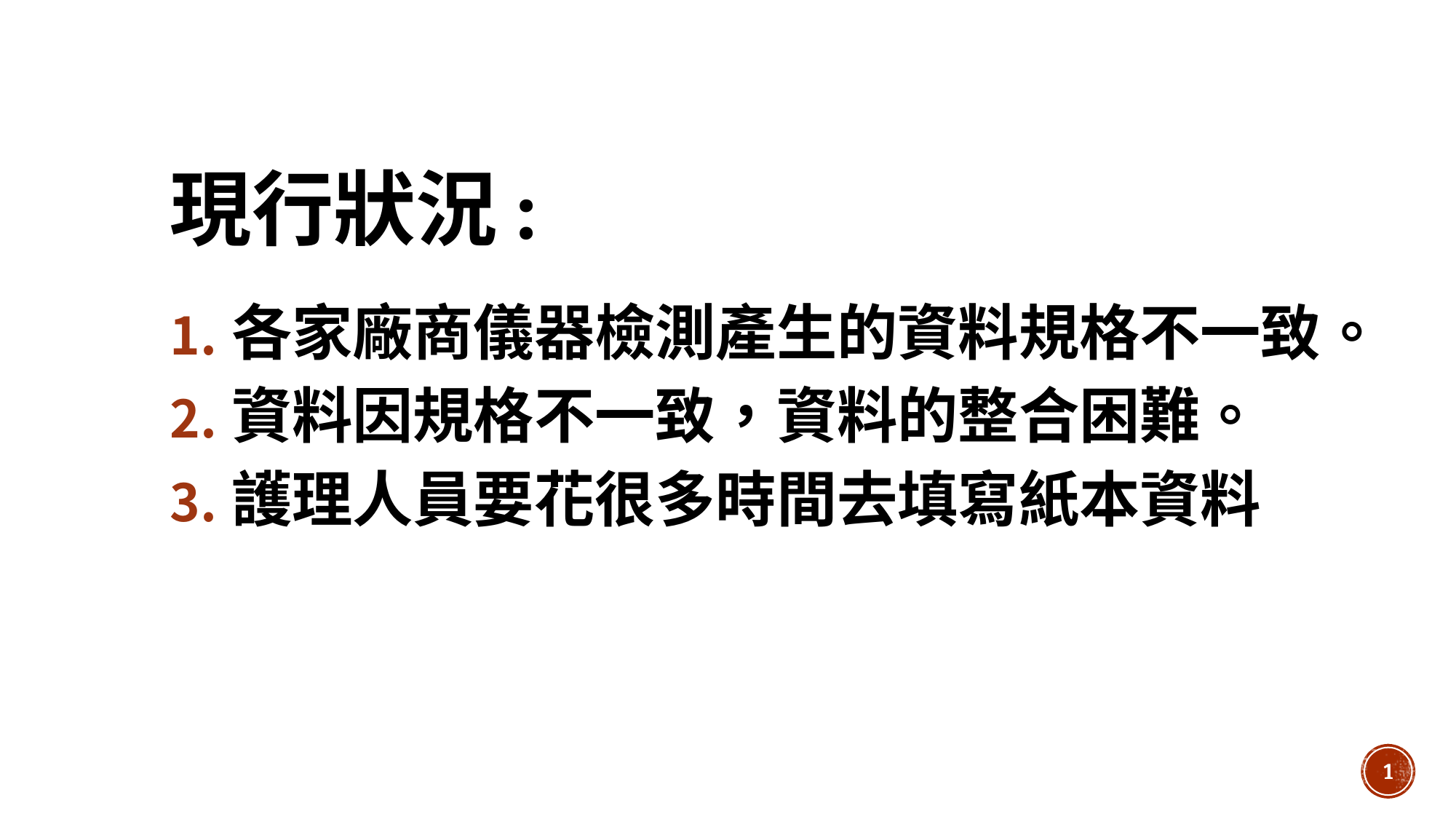

# 現行狀況:
各家廠商儀器檢測產生的資料規格不一致。
資料因規格不一致，資料的整合困難。
護理人員要花很多時間去填寫紙本資料
1